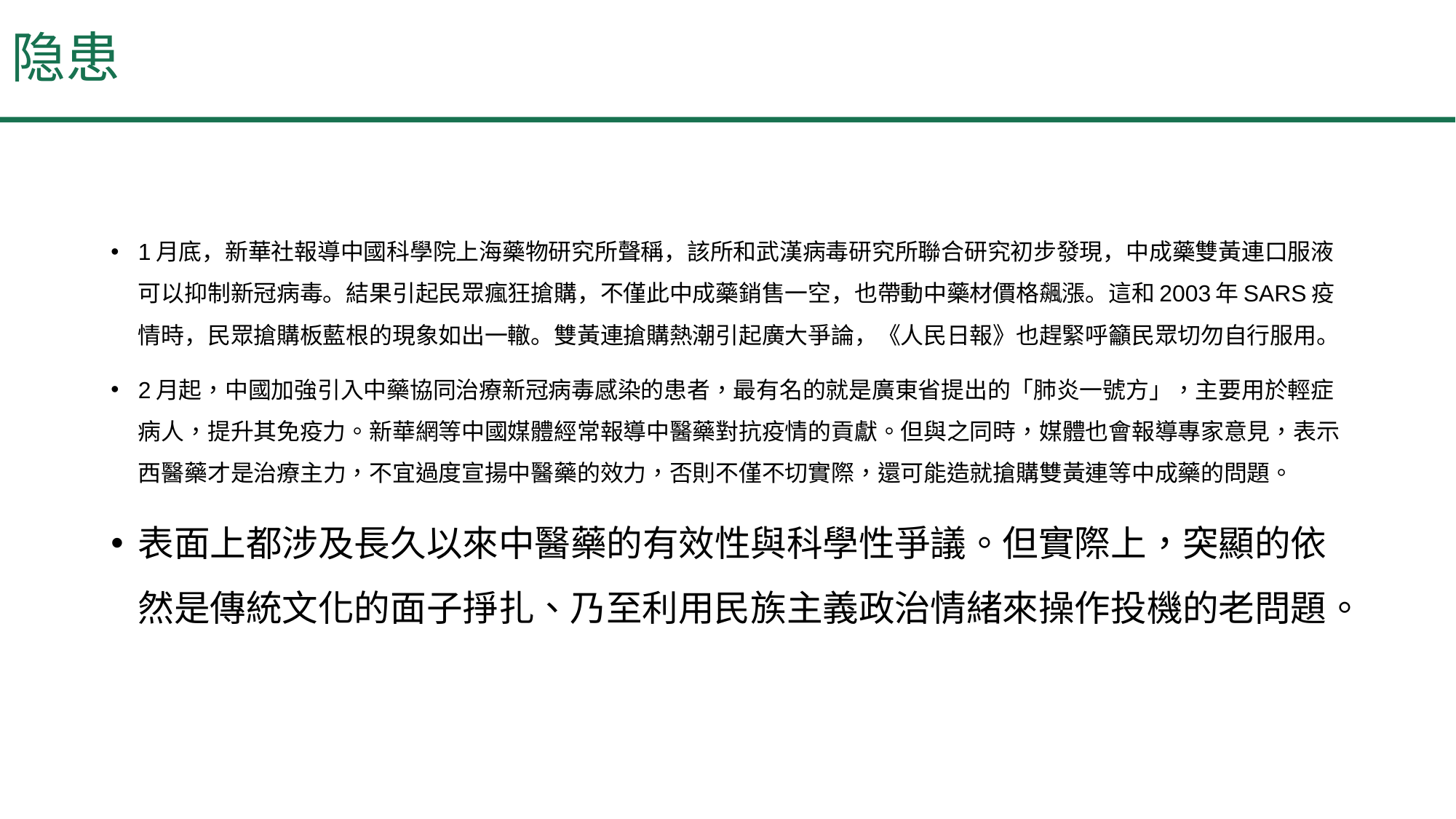

# 隐患
1月底，新華社報導中國科學院上海藥物研究所聲稱，該所和武漢病毒研究所聯合研究初步發現，中成藥雙黃連口服液可以抑制新冠病毒。結果引起民眾瘋狂搶購，不僅此中成藥銷售一空，也帶動中藥材價格飆漲。這和2003年SARS疫情時，民眾搶購板藍根的現象如出一轍。雙黃連搶購熱潮引起廣大爭論，《人民日報》也趕緊呼籲民眾切勿自行服用。
2月起，中國加強引入中藥協同治療新冠病毒感染的患者，最有名的就是廣東省提出的「肺炎一號方」，主要用於輕症病人，提升其免疫力。新華網等中國媒體經常報導中醫藥對抗疫情的貢獻。但與之同時，媒體也會報導專家意見，表示西醫藥才是治療主力，不宜過度宣揚中醫藥的效力，否則不僅不切實際，還可能造就搶購雙黃連等中成藥的問題。
表面上都涉及長久以來中醫藥的有效性與科學性爭議。但實際上，突顯的依然是傳統文化的面子掙扎、乃至利用民族主義政治情緒來操作投機的老問題。